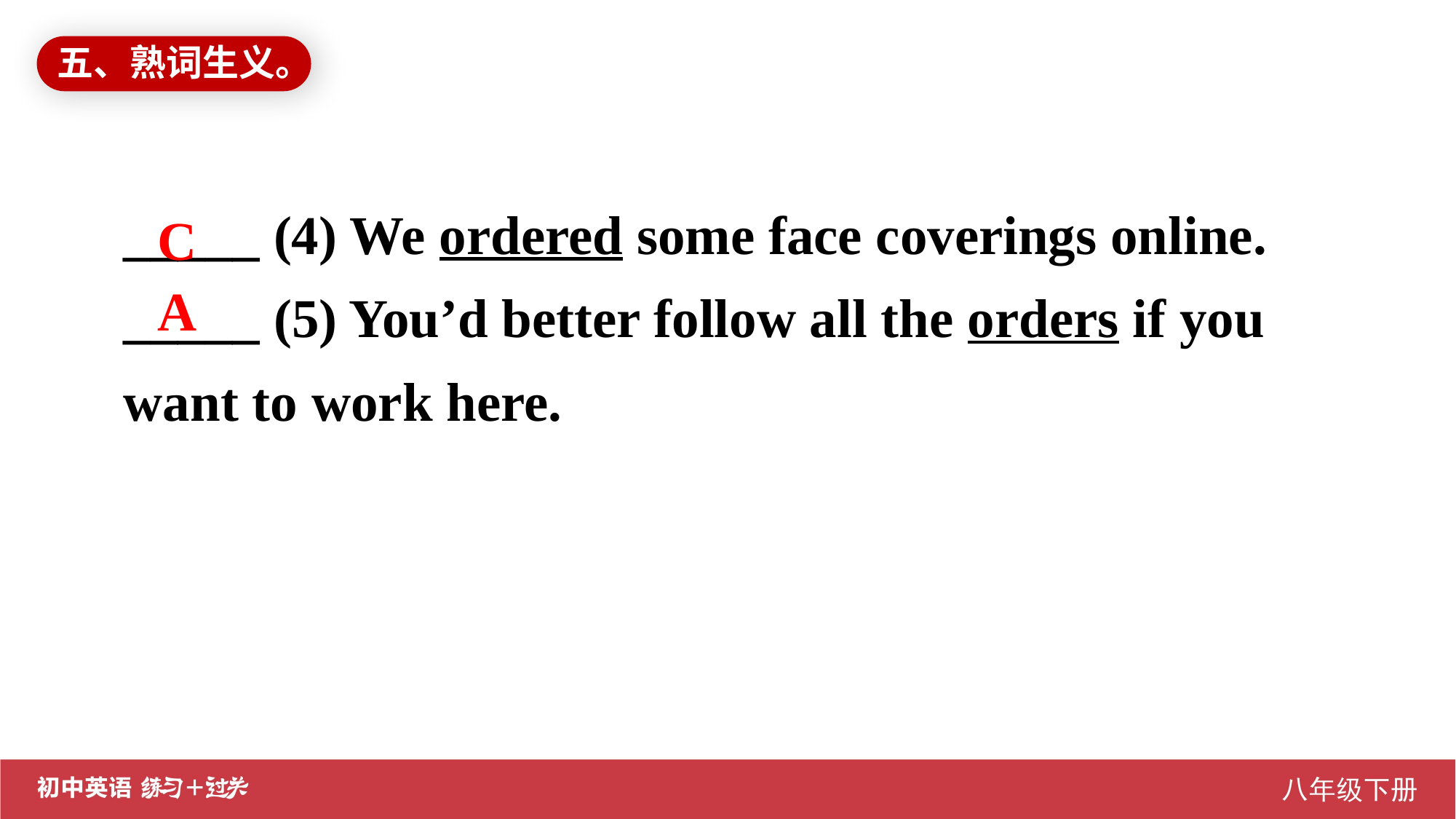

五、熟词生义。

_____ (4) We ordered some face coverings online.
_____ (5) You’d better follow all the orders if you want to work here.
C
A